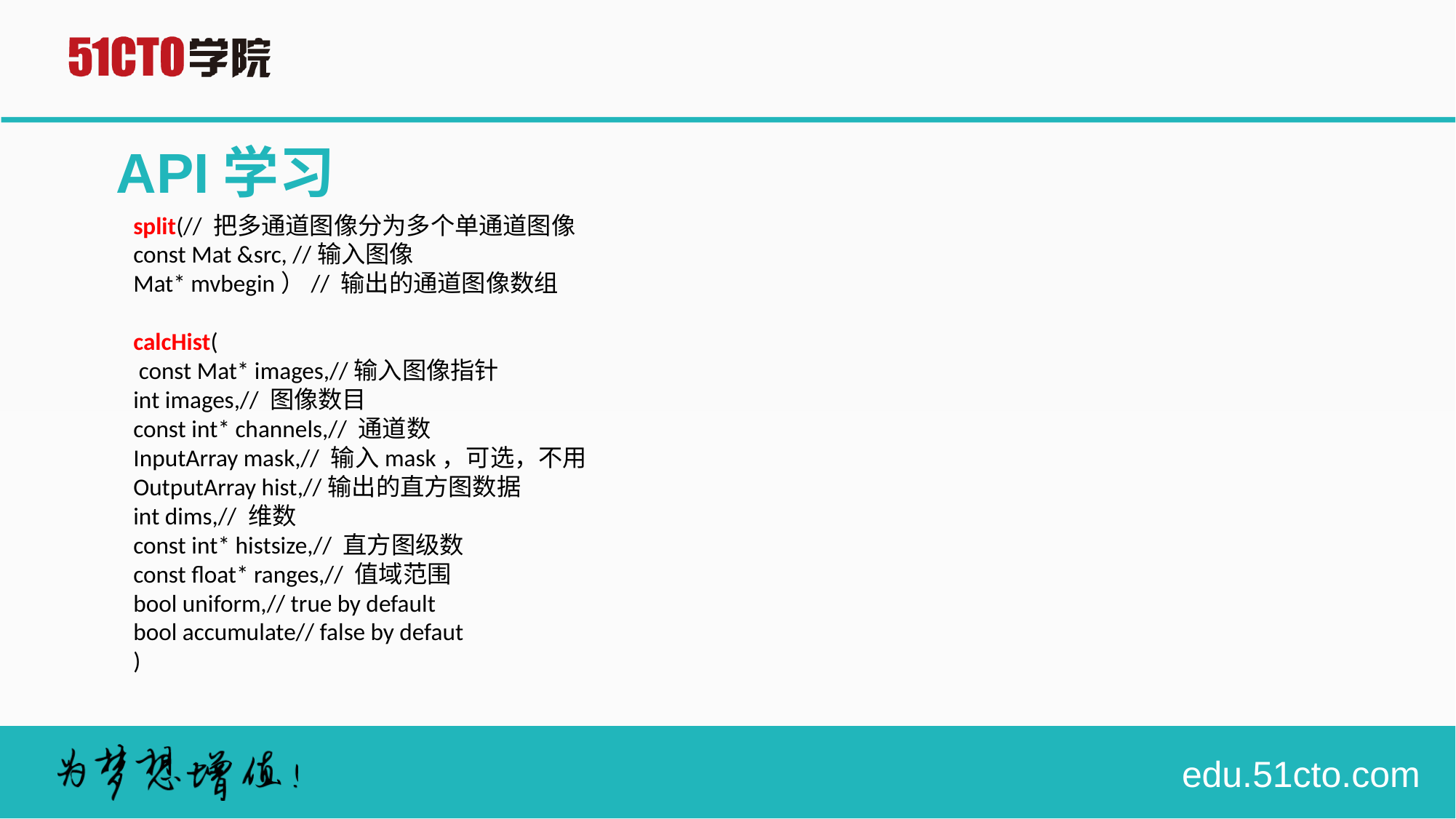

# API学习
split(// 把多通道图像分为多个单通道图像
const Mat &src, //输入图像
Mat* mvbegin）// 输出的通道图像数组

calcHist(
 const Mat* images,//输入图像指针
int images,// 图像数目
const int* channels,// 通道数
InputArray mask,// 输入mask，可选，不用
OutputArray hist,//输出的直方图数据
int dims,// 维数
const int* histsize,// 直方图级数
const float* ranges,// 值域范围
bool uniform,// true by default
bool accumulate// false by defaut
)